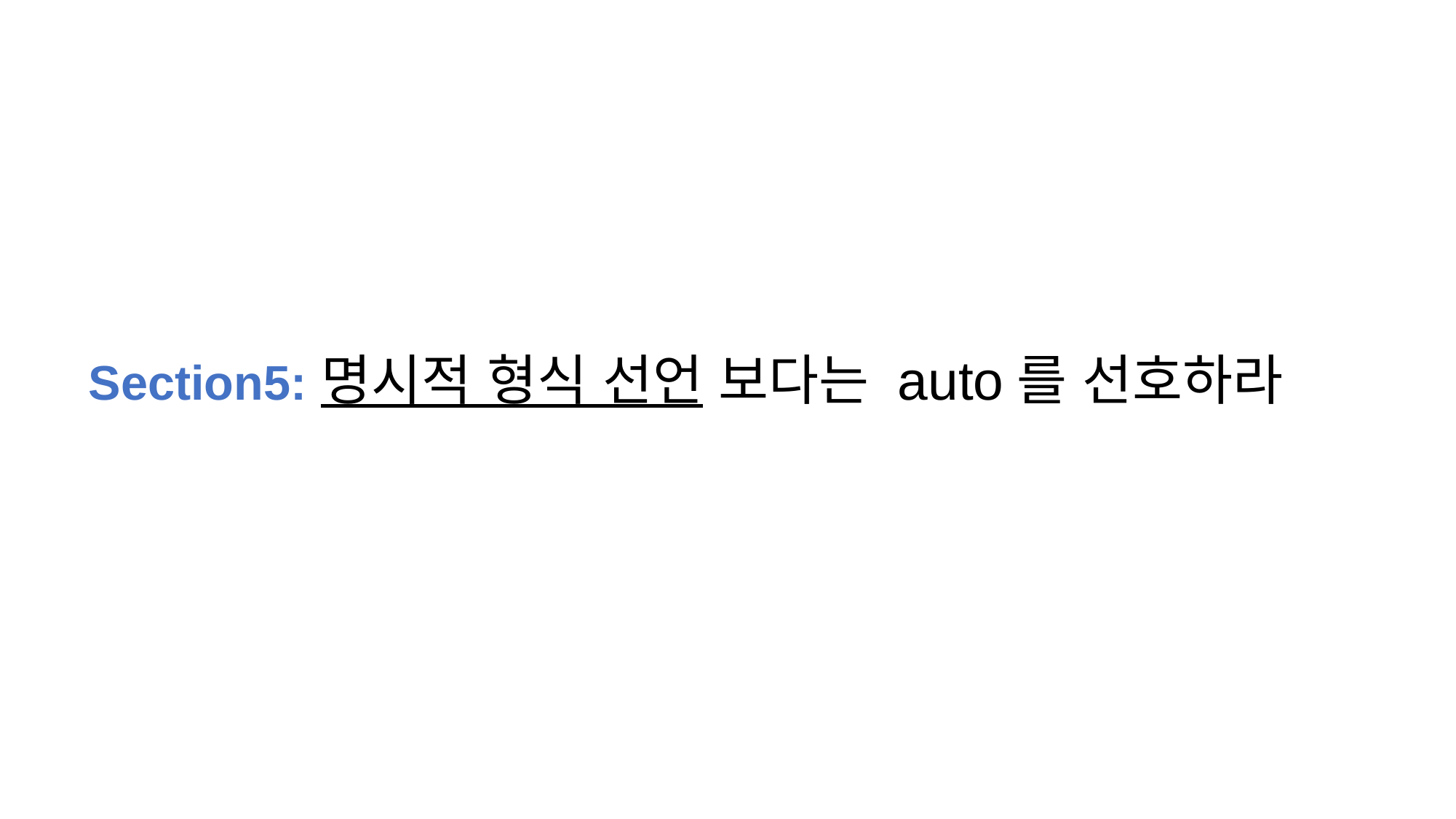

# Section5:  명시적 형식 선언 보다는 auto를 선호하라